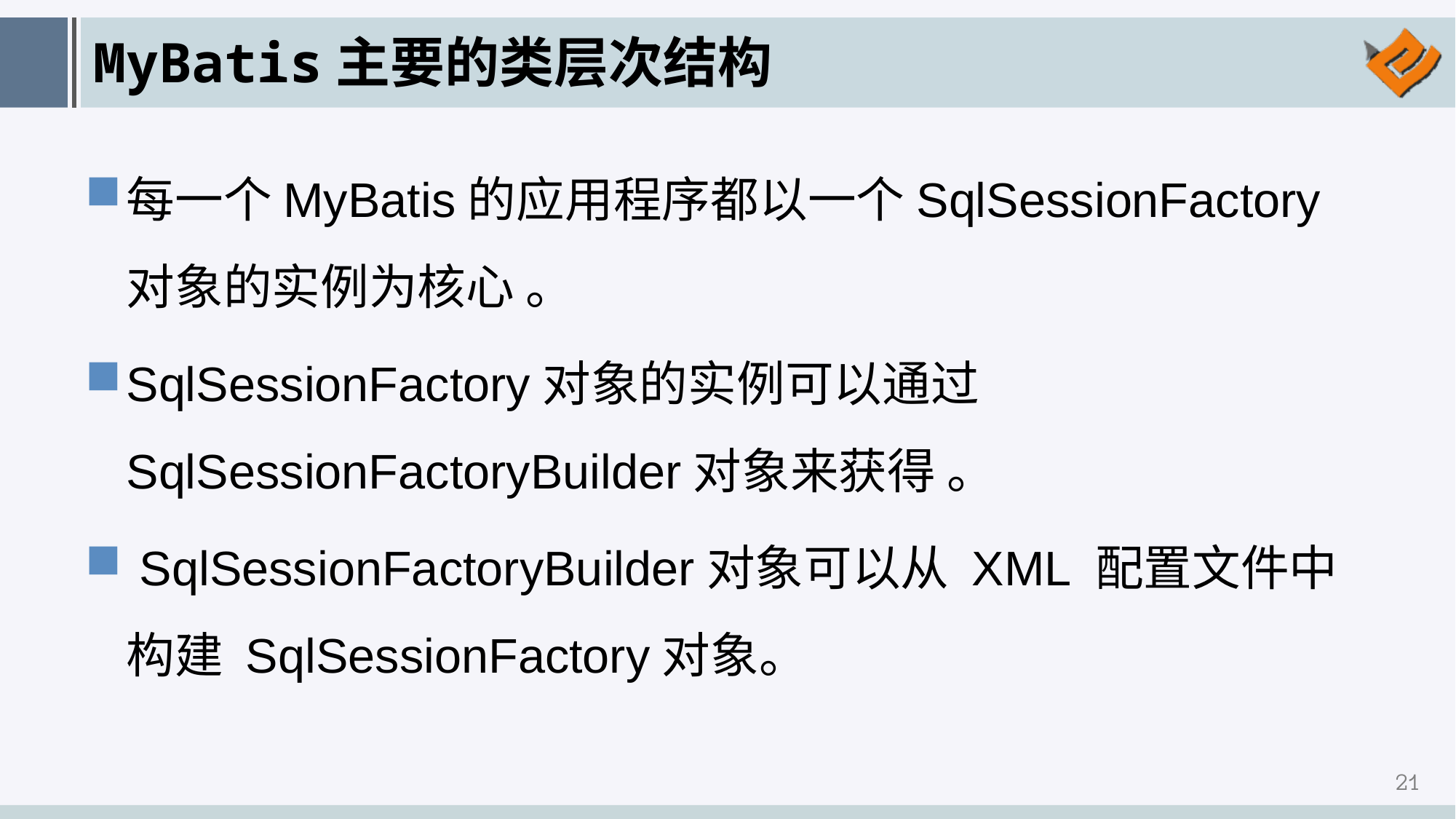

# MyBatis主要的类层次结构
每一个MyBatis的应用程序都以一个SqlSessionFactory 对象的实例为核心 。
SqlSessionFactory对象的实例可以通过SqlSessionFactoryBuilder对象来获得 。
 SqlSessionFactoryBuilder对象可以从 XML 配置文件中构建 SqlSessionFactory对象。